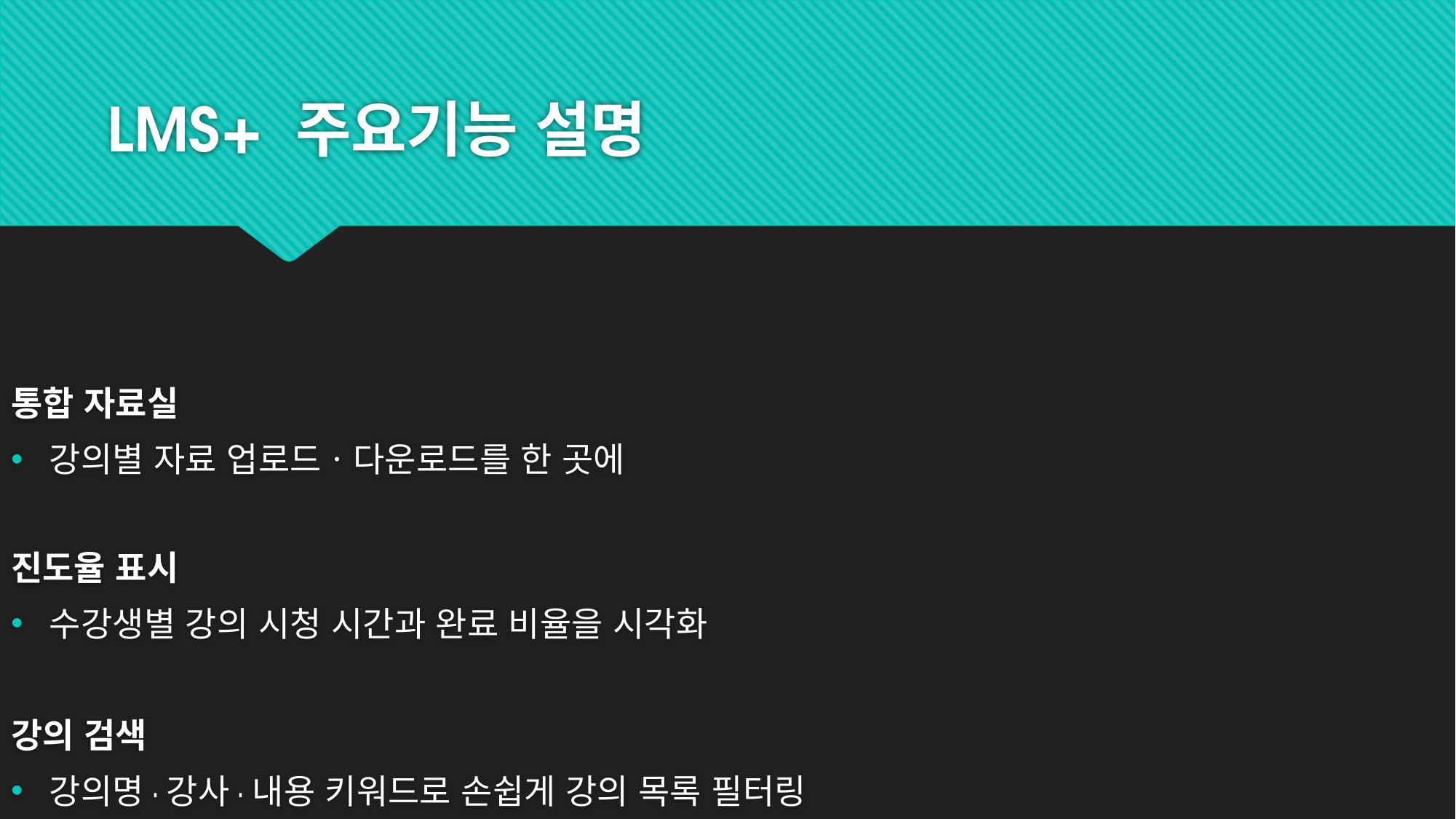

# LMS+ 주요기능 설명
통합 자료실
강의별 자료 업로드ㆍ다운로드를 한 곳에

진도율 표시
수강생별 강의 시청 시간과 완료 비율을 시각화

강의 검색
강의명·강사·내용 키워드로 손쉽게 강의 목록 필터링